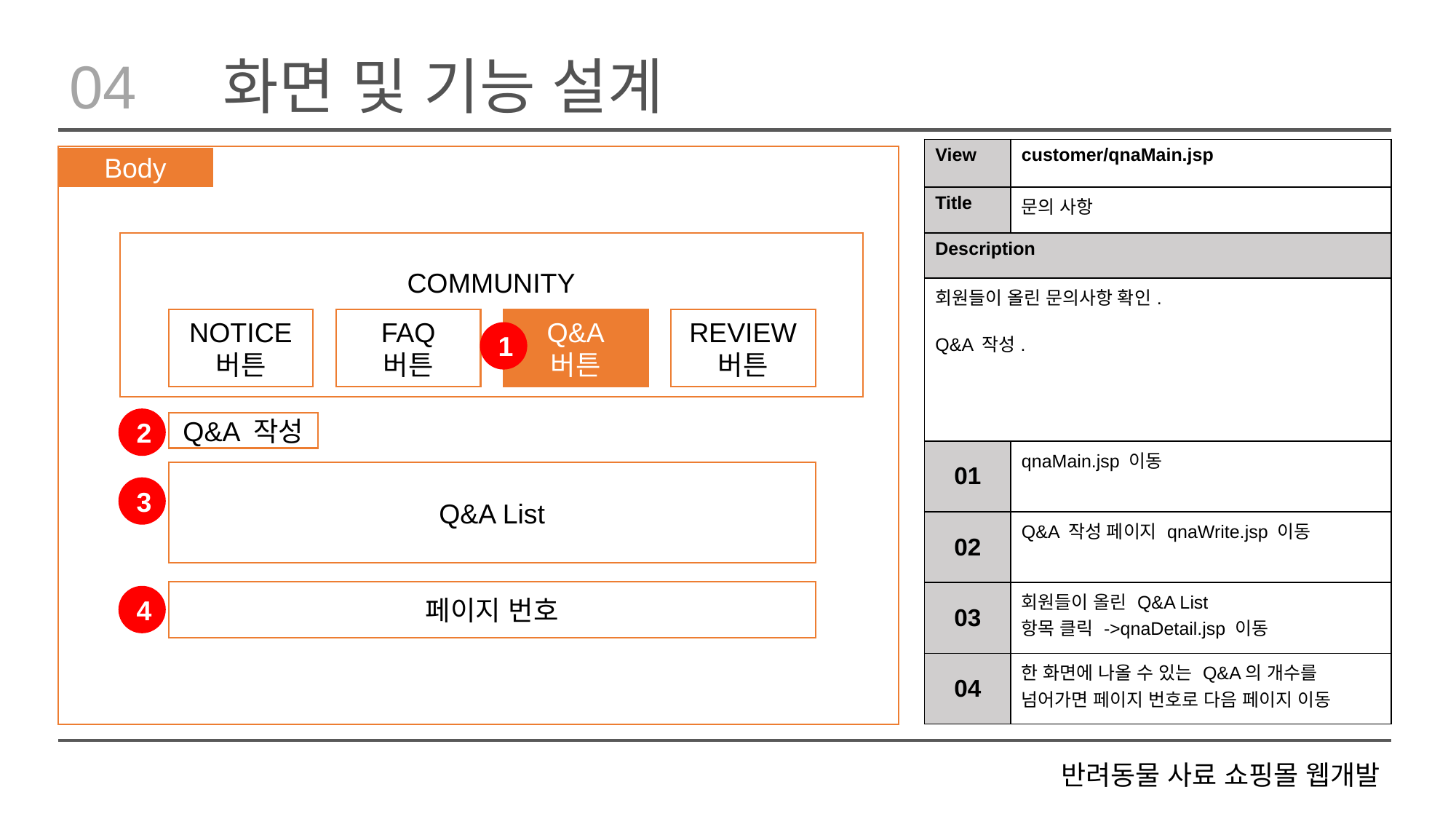

04
화면 및 기능 설계
| View | customer/qnaMain.jsp |
| --- | --- |
| Title | 문의 사항 |
| Description |  |
| 회원들이 올린 문의사항 확인. Q&A 작성. |  |
| 01 | qnaMain.jsp 이동 |
| 02 | Q&A 작성 페이지 qnaWrite.jsp 이동 |
| 03 | 회원들이 올린 Q&A List 항목 클릭 ->qnaDetail.jsp 이동 |
| 04 | 한 화면에 나올 수 있는 Q&A의 개수를 넘어가면 페이지 번호로 다음 페이지 이동 |

Body
COMMUNITY

NOTICE 버튼
FAQ
버튼
Q&A
버튼
REVIEW 버튼
Q&A
버튼
1
2
Q&A 작성
Q&A List
3
페이지 번호
4
반려동물 사료 쇼핑몰 웹개발